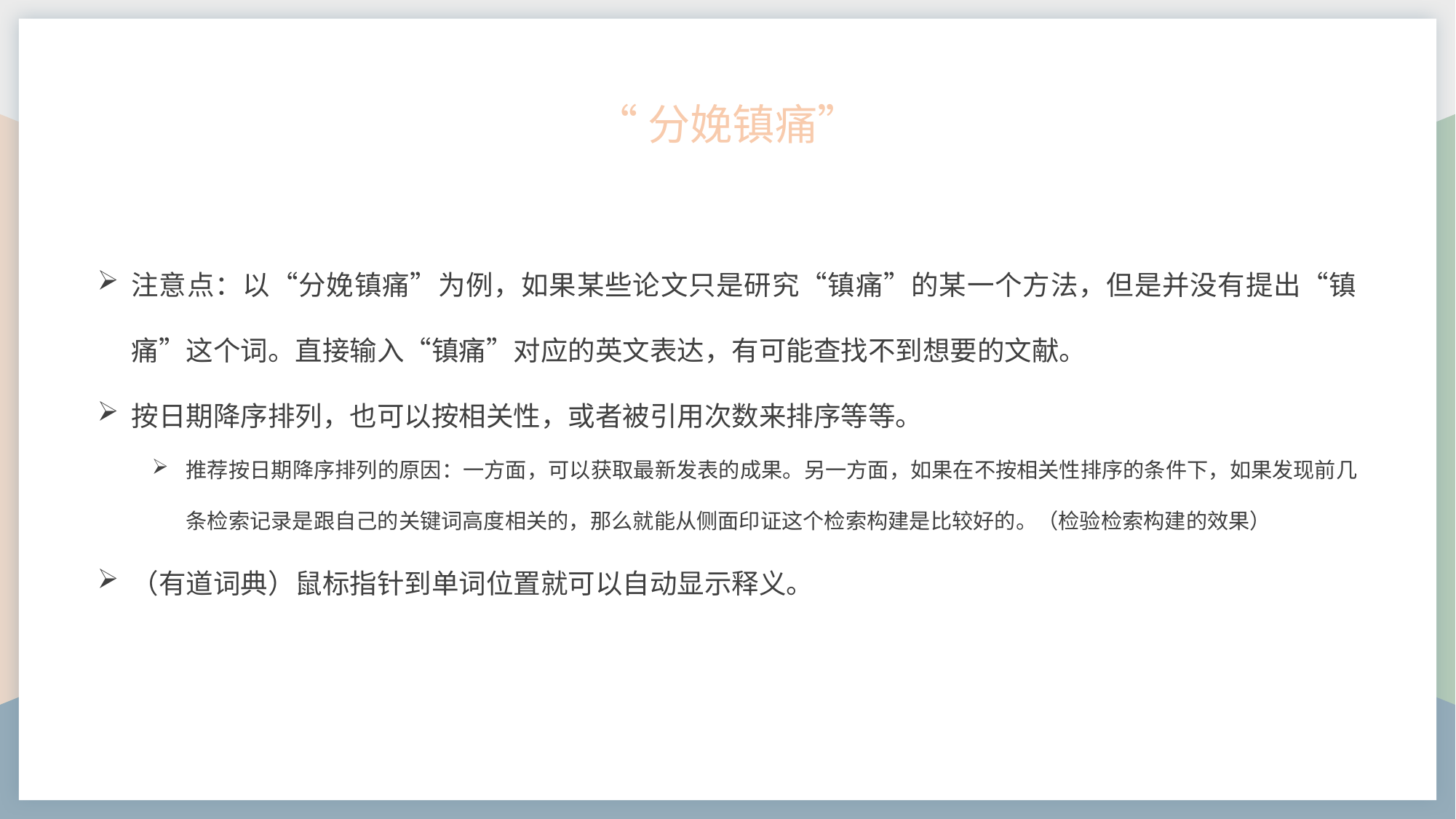

“分娩镇痛”

注意点：以“分娩镇痛”为例，如果某些论文只是研究“镇痛”的某一个方法，但是并没有提出“镇痛”这个词。直接输入“镇痛”对应的英文表达，有可能查找不到想要的文献。
按日期降序排列，也可以按相关性，或者被引用次数来排序等等。
推荐按日期降序排列的原因：一方面，可以获取最新发表的成果。另一方面，如果在不按相关性排序的条件下，如果发现前几条检索记录是跟自己的关键词高度相关的，那么就能从侧面印证这个检索构建是比较好的。（检验检索构建的效果）
（有道词典）鼠标指针到单词位置就可以自动显示释义。